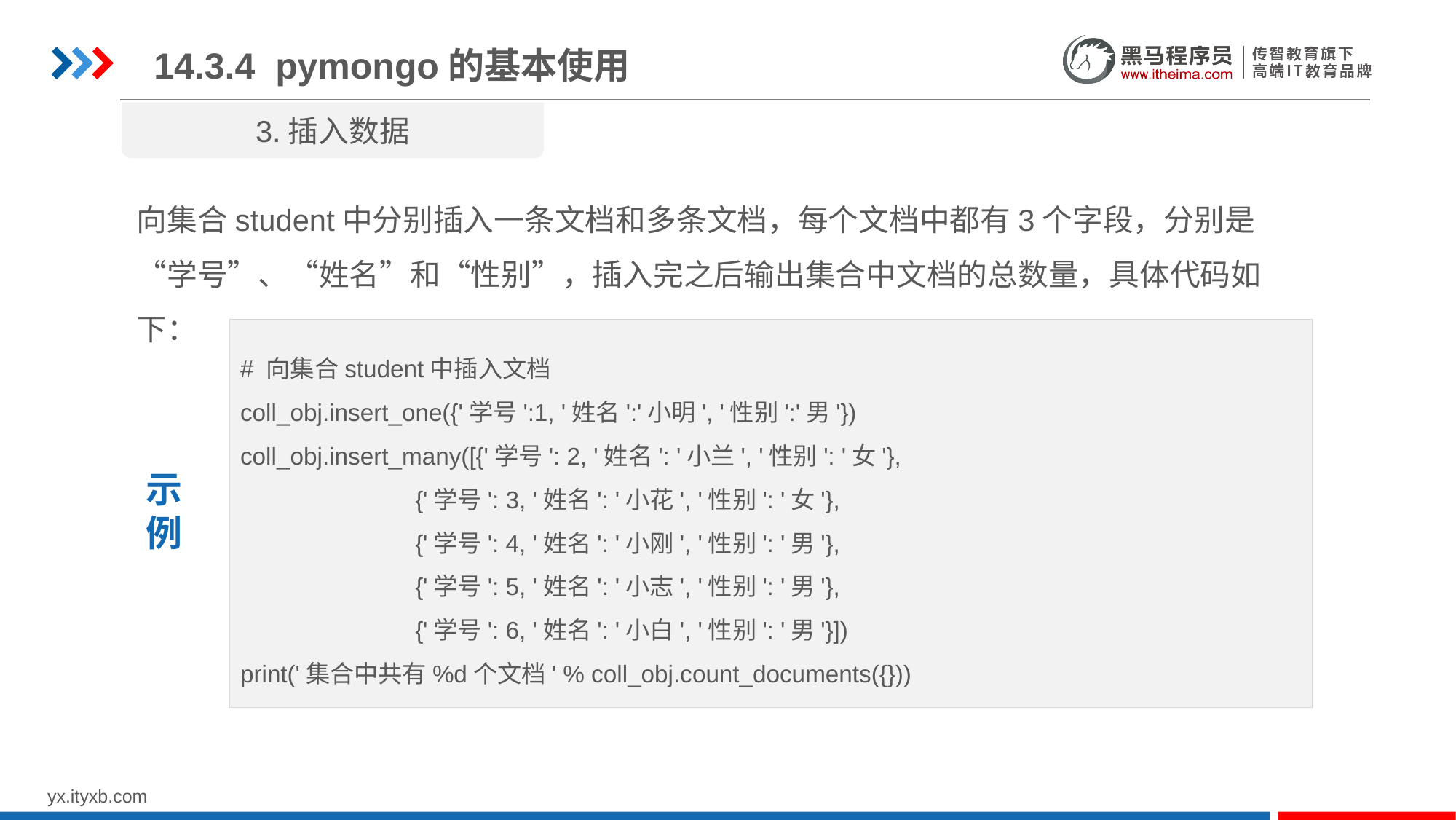

14.3.4  pymongo的基本使用

3.插入数据
向集合student中分别插入一条文档和多条文档，每个文档中都有3个字段，分别是“学号”、“姓名”和“性别”，插入完之后输出集合中文档的总数量，具体代码如下：
# 向集合student中插入文档
coll_obj.insert_one({'学号':1, '姓名':'小明', '性别':'男'})
coll_obj.insert_many([{'学号': 2, '姓名': '小兰', '性别': '女'},
                          {'学号': 3, '姓名': '小花', '性别': '女'},
                          {'学号': 4, '姓名': '小刚', '性别': '男'},
                          {'学号': 5, '姓名': '小志', '性别': '男'},
                          {'学号': 6, '姓名': '小白', '性别': '男'}])
print('集合中共有%d个文档' % coll_obj.count_documents({}))
示
例